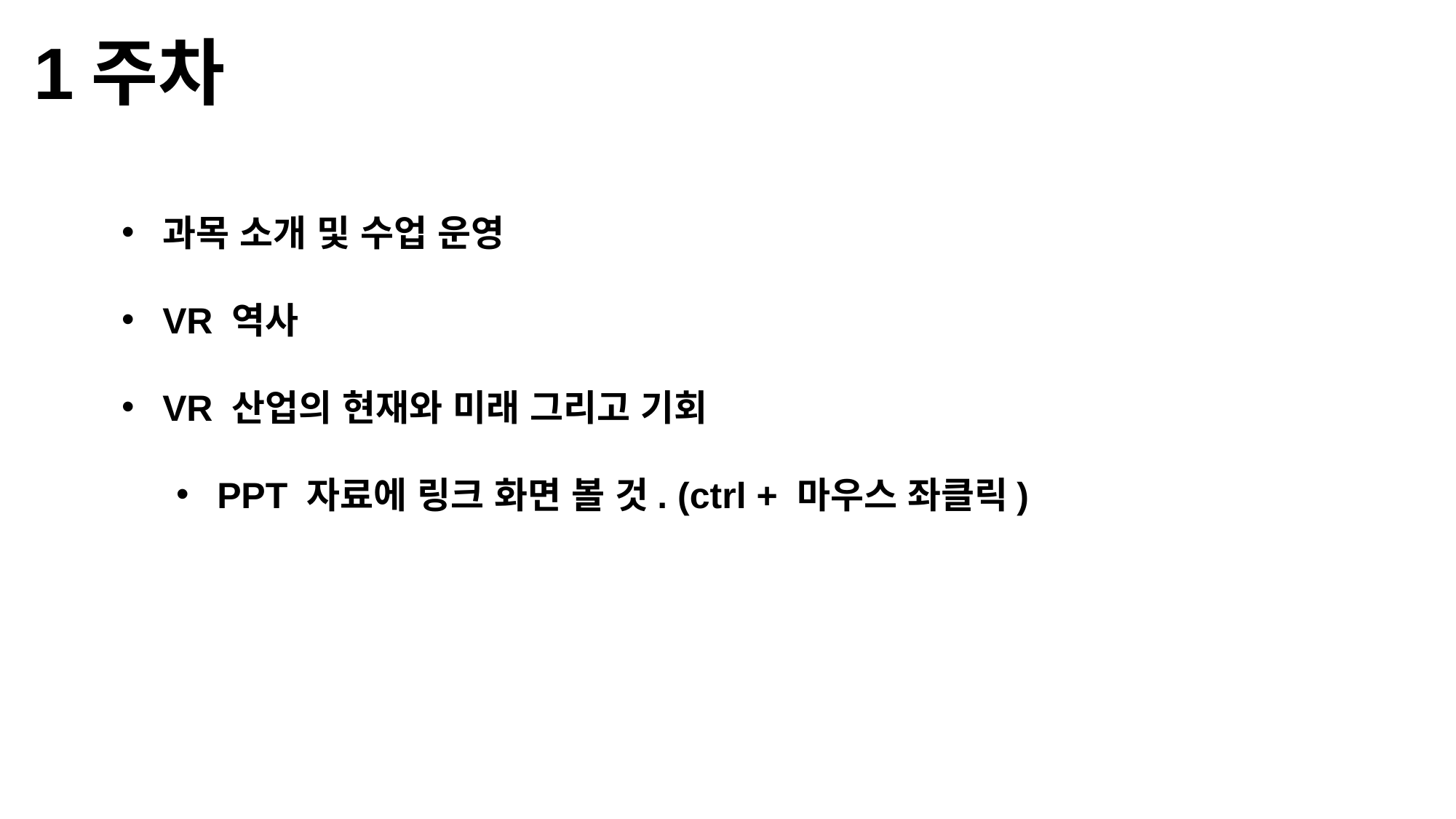

1주차

과목 소개 및 수업 운영

VR 역사

VR 산업의 현재와 미래 그리고 기회

PPT 자료에 링크 화면 볼 것. (ctrl + 마우스 좌클릭)